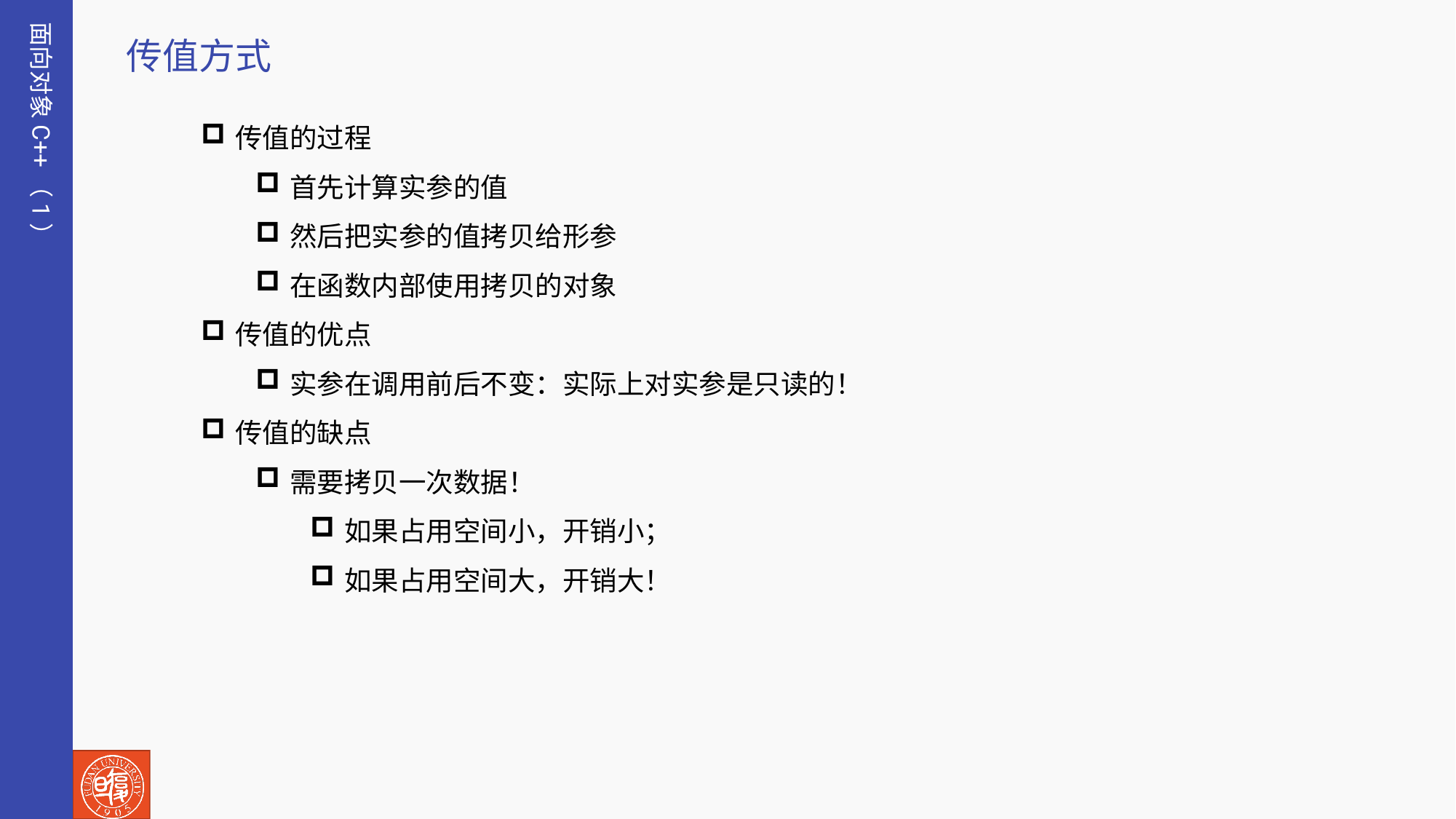

面向对象C++（1）
传值方式
传值的过程
首先计算实参的值
然后把实参的值拷贝给形参
在函数内部使用拷贝的对象
传值的优点
实参在调用前后不变：实际上对实参是只读的！
传值的缺点
需要拷贝一次数据！
如果占用空间小，开销小；
如果占用空间大，开销大！